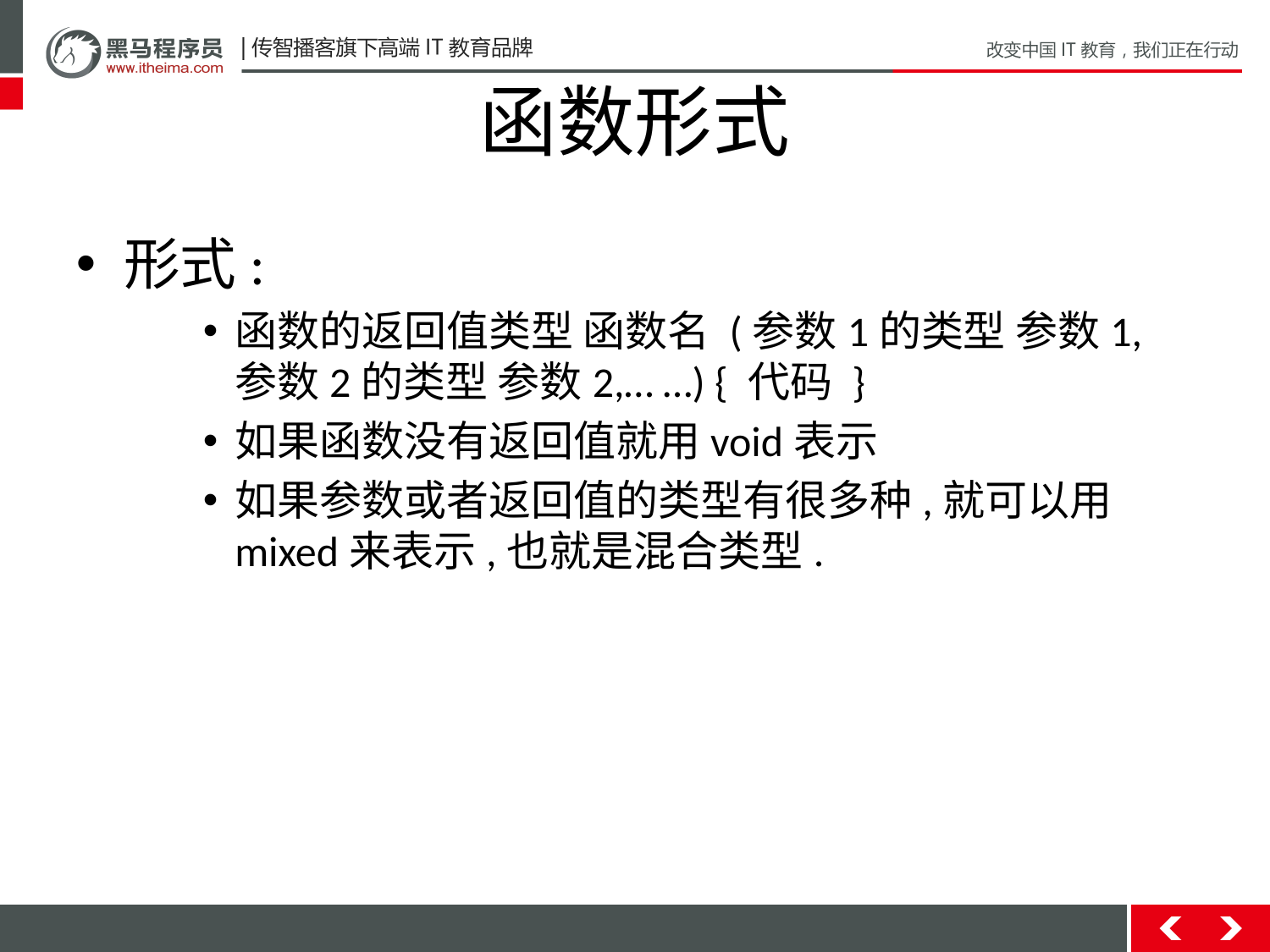

# 函数形式
形式:
函数的返回值类型 函数名 (参数1的类型 参数1,参数2的类型 参数2,… …) { 代码 }
如果函数没有返回值就用void表示
如果参数或者返回值的类型有很多种,就可以用mixed来表示,也就是混合类型.